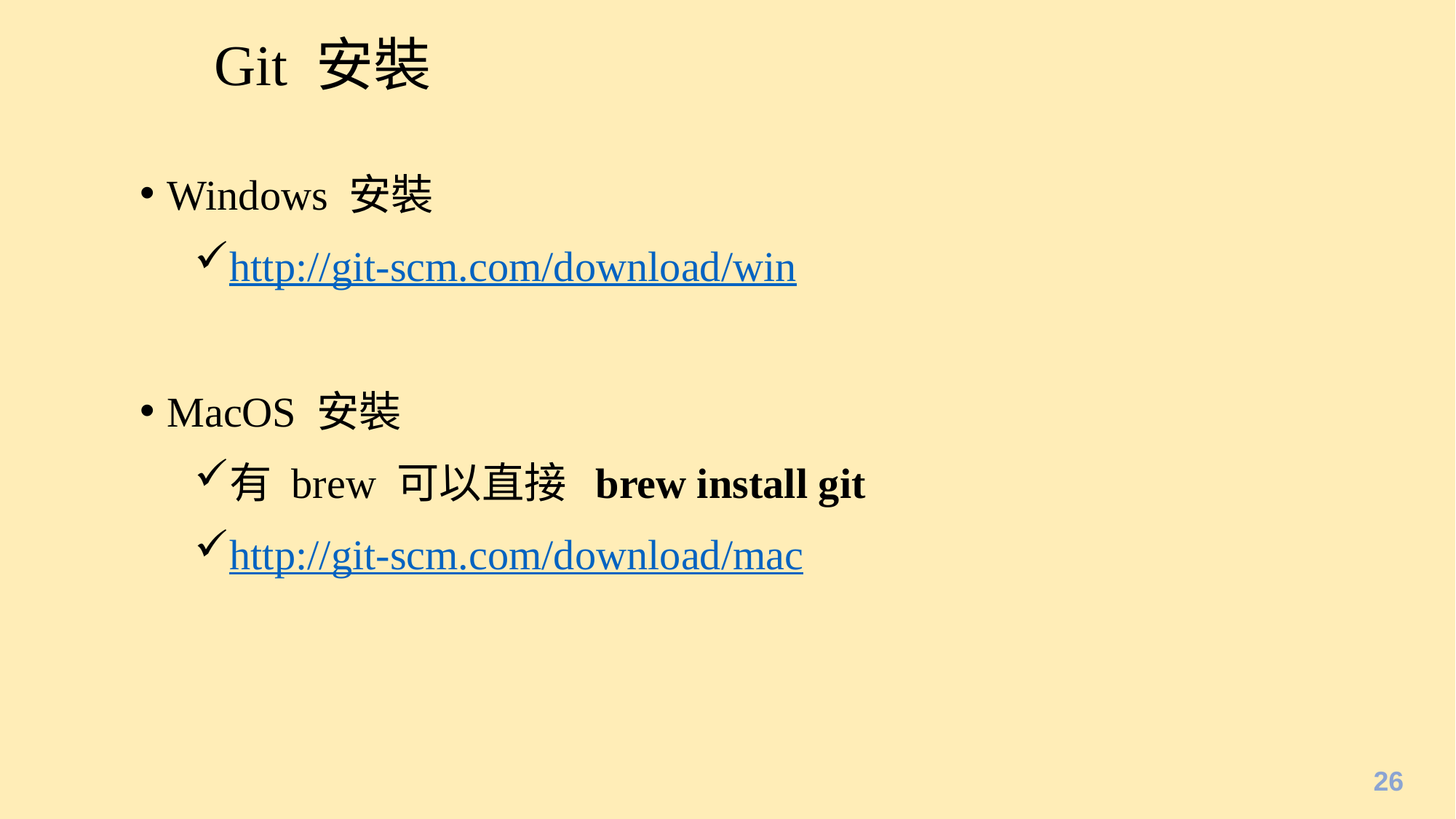

# Git 安裝
Windows 安裝
http://git-scm.com/download/win

MacOS 安裝
有 brew 可以直接  brew install git
http://git-scm.com/download/mac

26